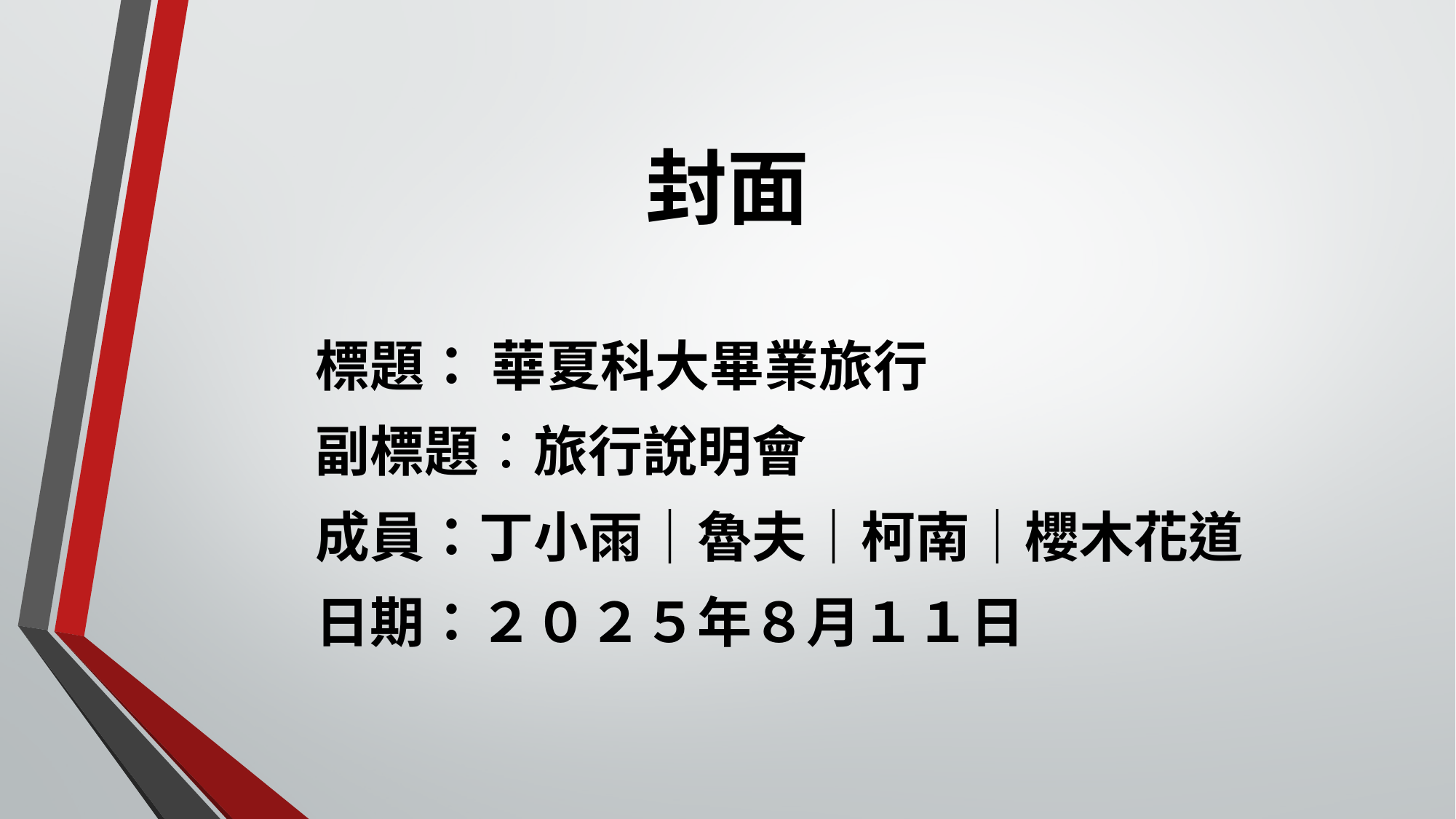

# 封面
標題： 華夏科大畢業旅行
副標題：旅行說明會
成員：丁小雨｜魯夫｜柯南｜櫻木花道
日期：２０２５年８月１１日